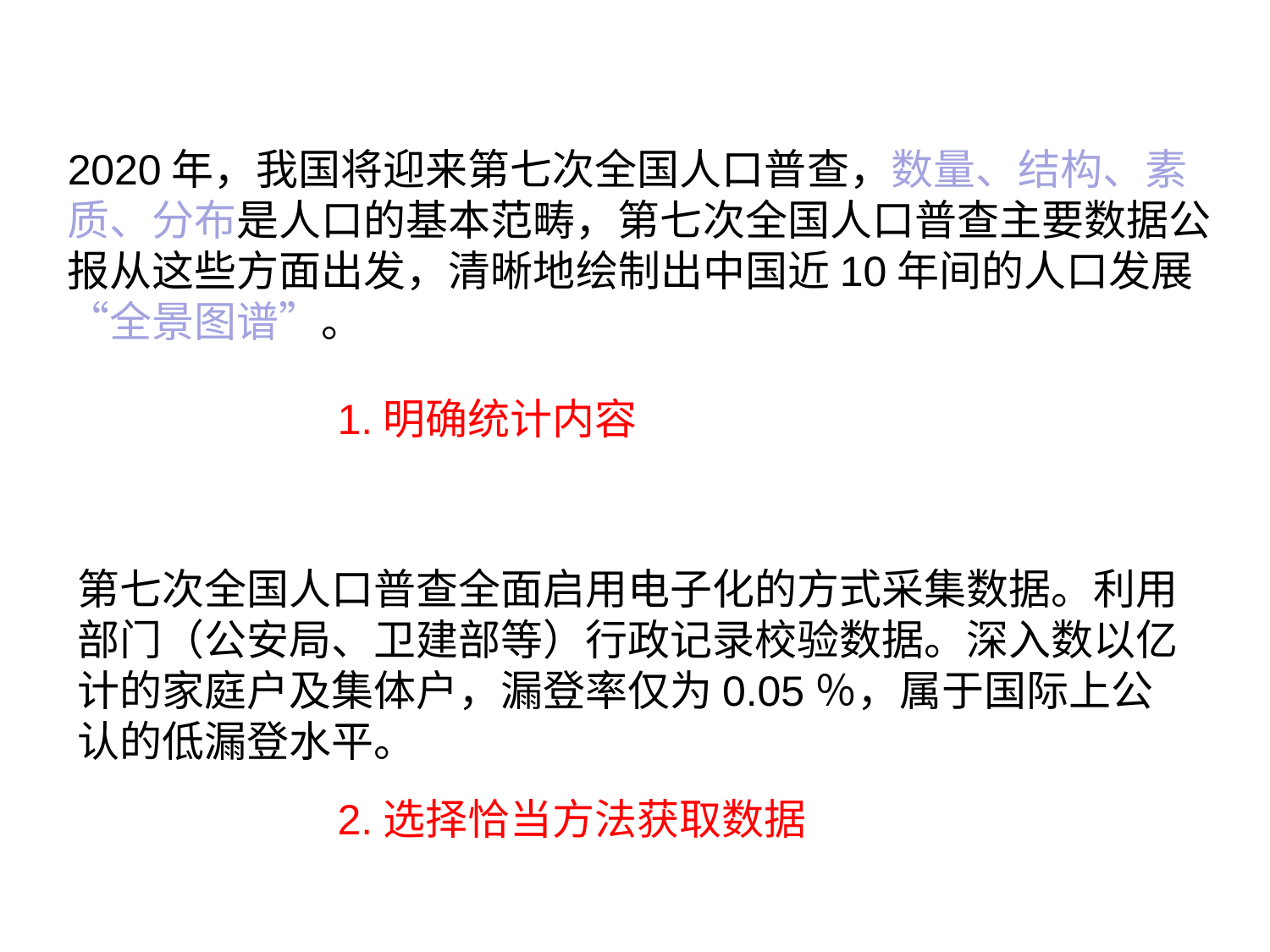

2020年，我国将迎来第七次全国人口普查，数量、结构、素质、分布是人口的基本范畴，第七次全国人口普查主要数据公报从这些方面出发，清晰地绘制出中国近10年间的人口发展“全景图谱”。
1.明确统计内容
第七次全国人口普查全面启用电子化的方式采集数据。利用部门（公安局、卫建部等）行政记录校验数据。深入数以亿计的家庭户及集体户，漏登率仅为0.05％，属于国际上公认的低漏登水平。
2.选择恰当方法获取数据